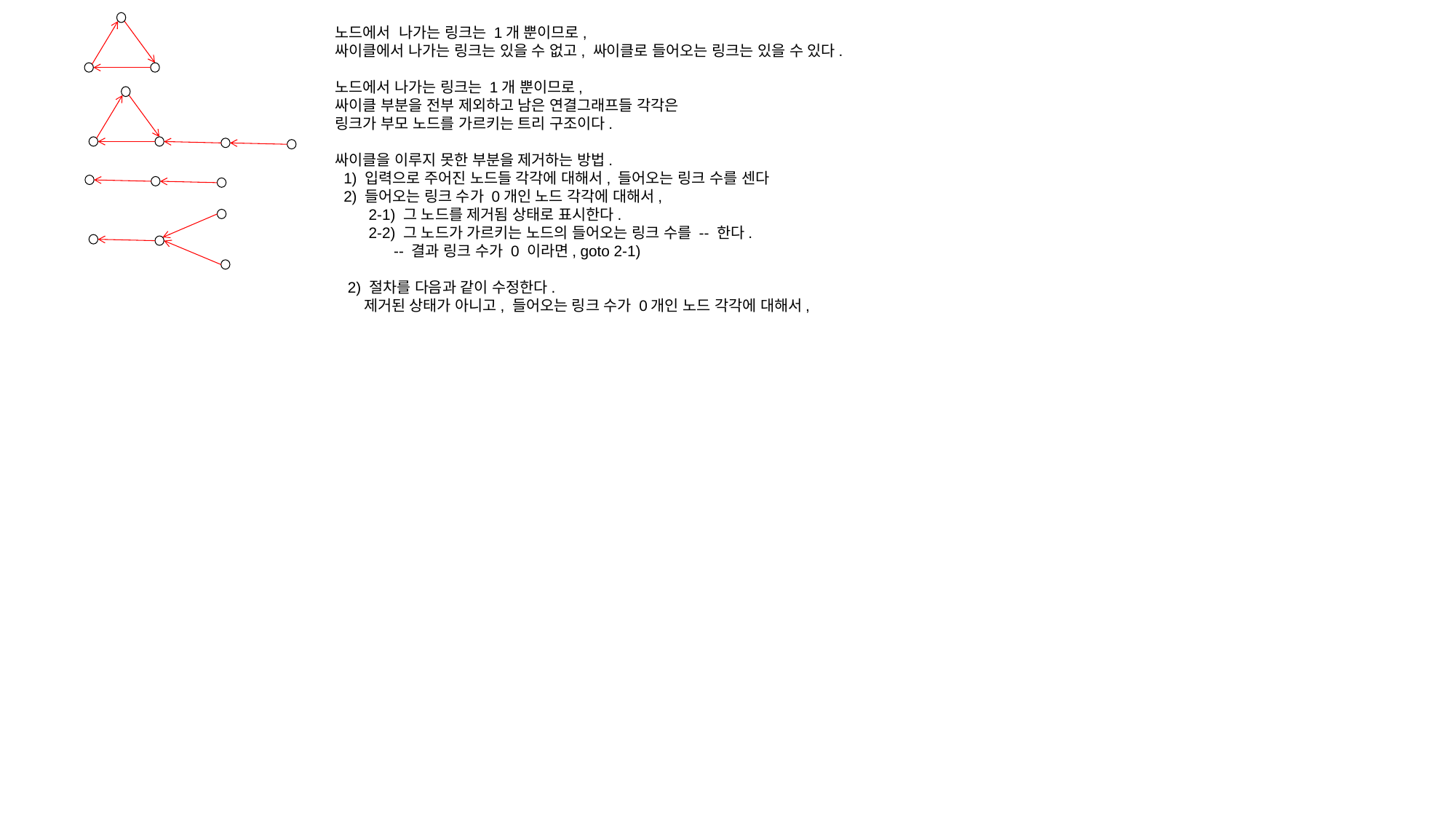

노드에서  나가는 링크는 1개 뿐이므로,
싸이클에서 나가는 링크는 있을 수 없고, 싸이클로 들어오는 링크는 있을 수 있다.

노드에서 나가는 링크는 1개 뿐이므로,
싸이클 부분을 전부 제외하고 남은 연결그래프들 각각은
링크가 부모 노드를 가르키는 트리 구조이다.

싸이클을 이루지 못한 부분을 제거하는 방법.
  1) 입력으로 주어진 노드들 각각에 대해서, 들어오는 링크 수를 센다
  2) 들어오는 링크 수가 0개인 노드 각각에 대해서,
        2-1) 그 노드를 제거됨 상태로 표시한다.
        2-2) 그 노드가 가르키는 노드의 들어오는 링크 수를 -- 한다.
              -- 결과 링크 수가 0 이라면, goto 2-1)

   2) 절차를 다음과 같이 수정한다.
      제거된 상태가 아니고, 들어오는 링크 수가 0개인 노드 각각에 대해서,